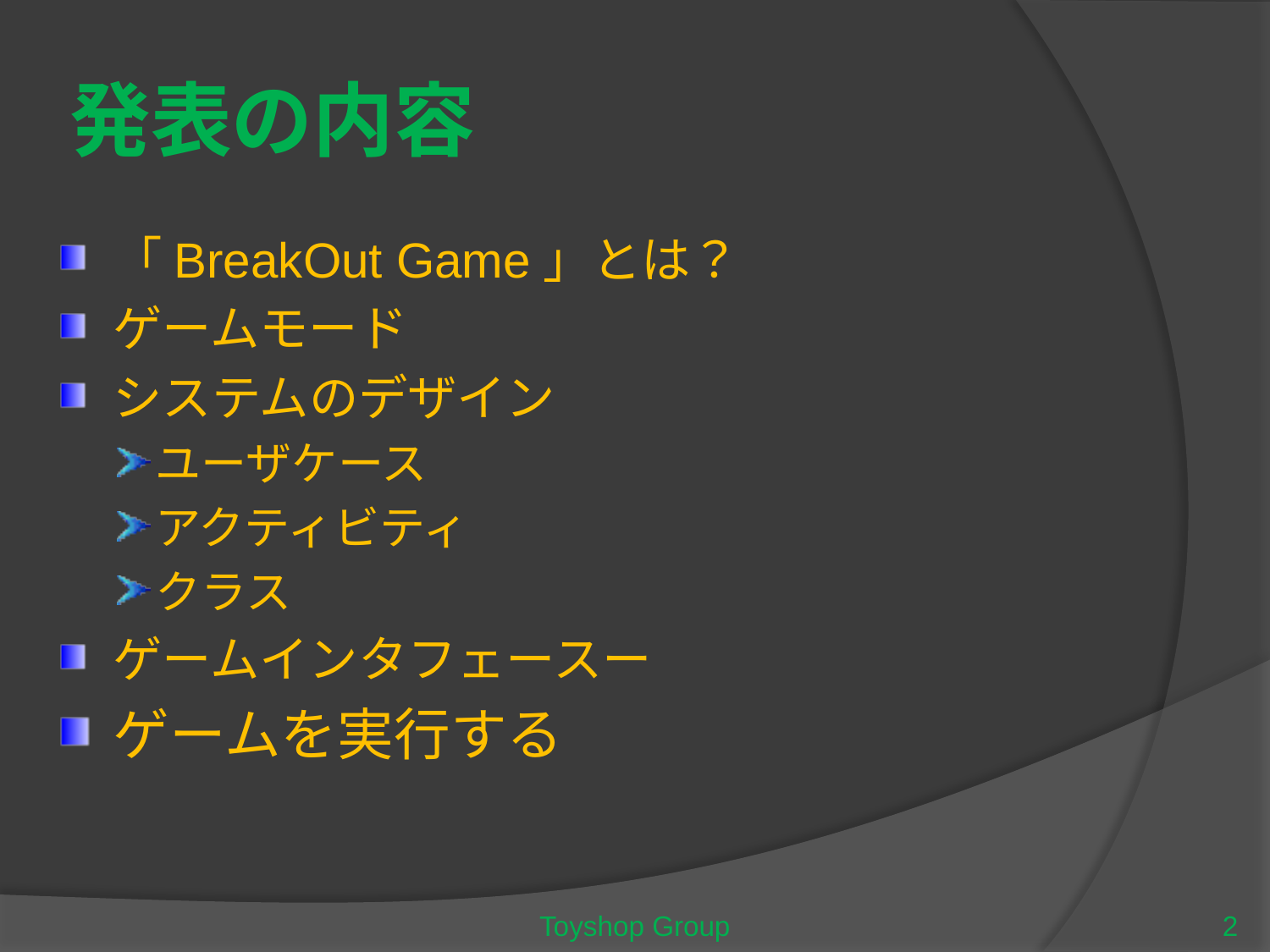

# 発表の内容
「BreakOut Game」とは？
ゲームモード
システムのデザイン
ユーザケース
アクティビティ
クラス
ゲームインタフェースー
ゲームを実行する

Toyshop Group
2